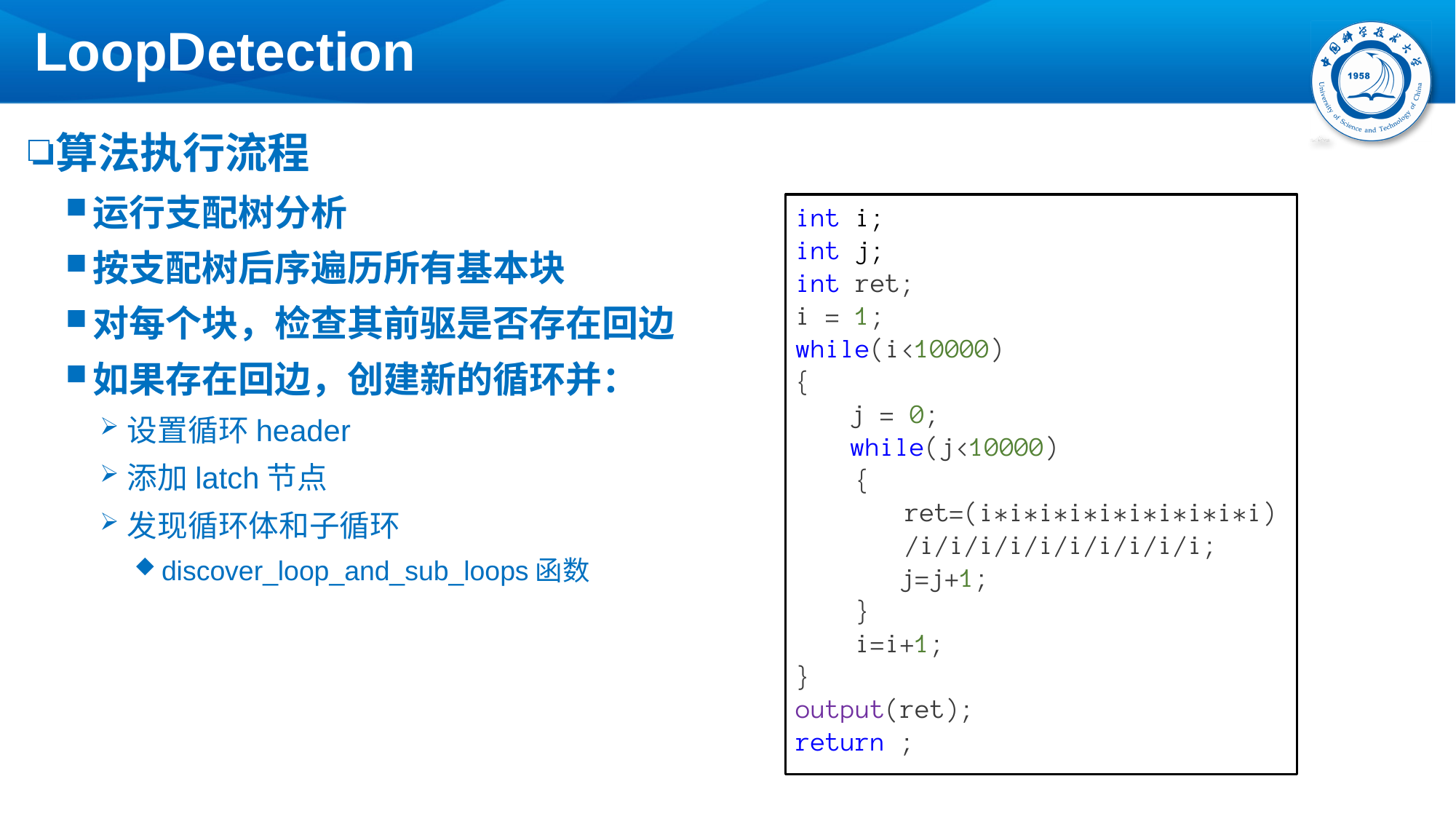

# LoopDetection
算法执行流程
运行支配树分析
按支配树后序遍历所有基本块
对每个块，检查其前驱是否存在回边
如果存在回边，创建新的循环并：
设置循环header
添加latch节点
发现循环体和子循环
discover_loop_and_sub_loops函数

int i;
int j;
int ret;
i = 1;
while(i<10000)
{
j = 0;
while(j<10000)
    {
ret=(i*i*i*i*i*i*i*i*i*i)
/i/i/i/i/i/i/i/i/i/i;
       j=j+1;
    }
    i=i+1;
}
output(ret);
return ;